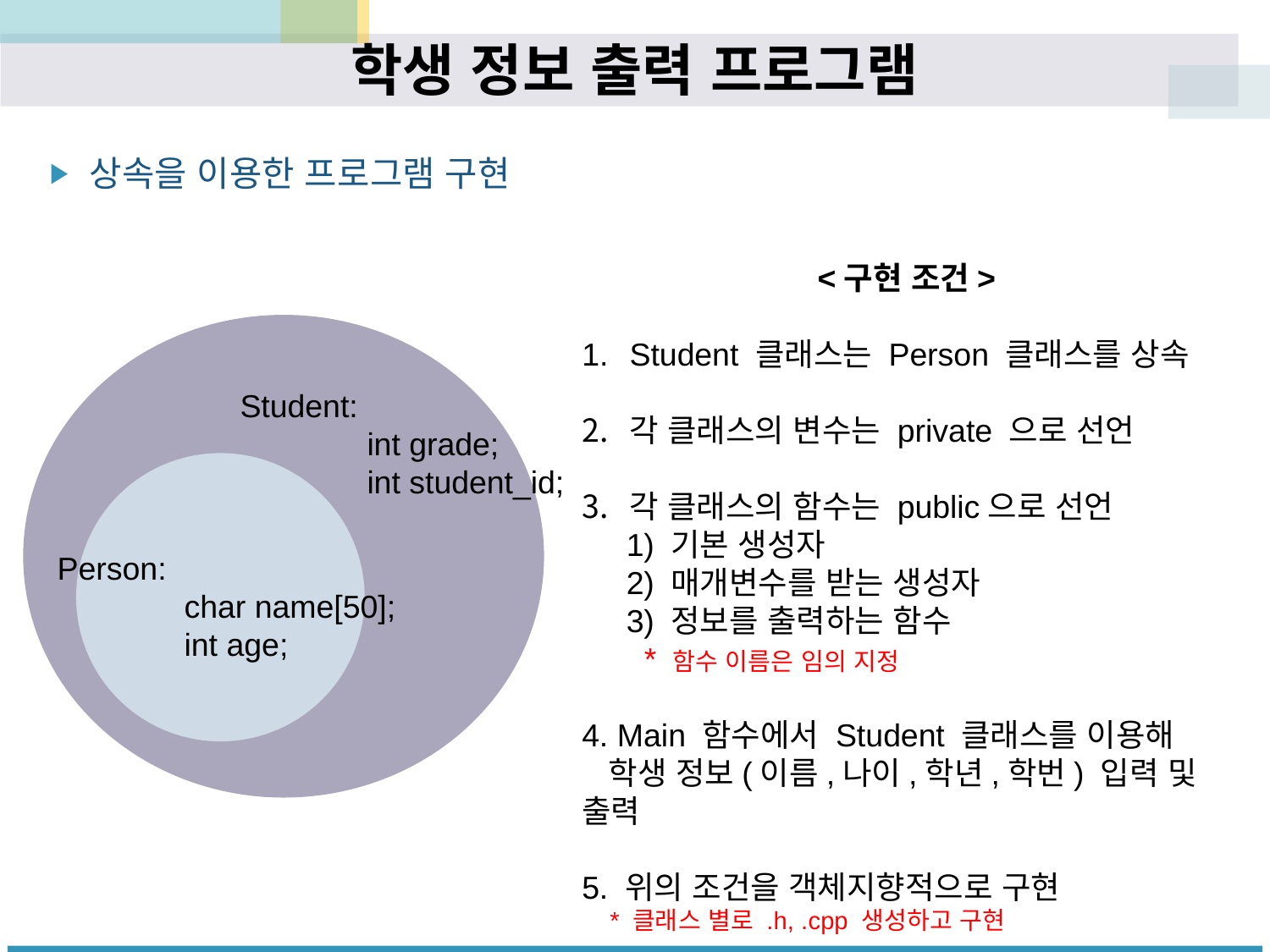

# 학생 정보 출력 프로그램
상속을 이용한 프로그램 구현

<구현 조건>

Student 클래스는 Person 클래스를 상속

각 클래스의 변수는 private 으로 선언

각 클래스의 함수는 public으로 선언
     1) 기본 생성자
     2) 매개변수를 받는 생성자
     3) 정보를 출력하는 함수
       * 함수 이름은 임의 지정

4. Main 함수에서 Student 클래스를 이용해
   학생 정보(이름,나이,학년,학번) 입력 및 출력

5. 위의 조건을 객체지향적으로 구현
    * 클래스 별로 .h, .cpp 생성하고 구현

Student:
	int grade;
	int student_id;

Person:
	char name[50];
	int age;